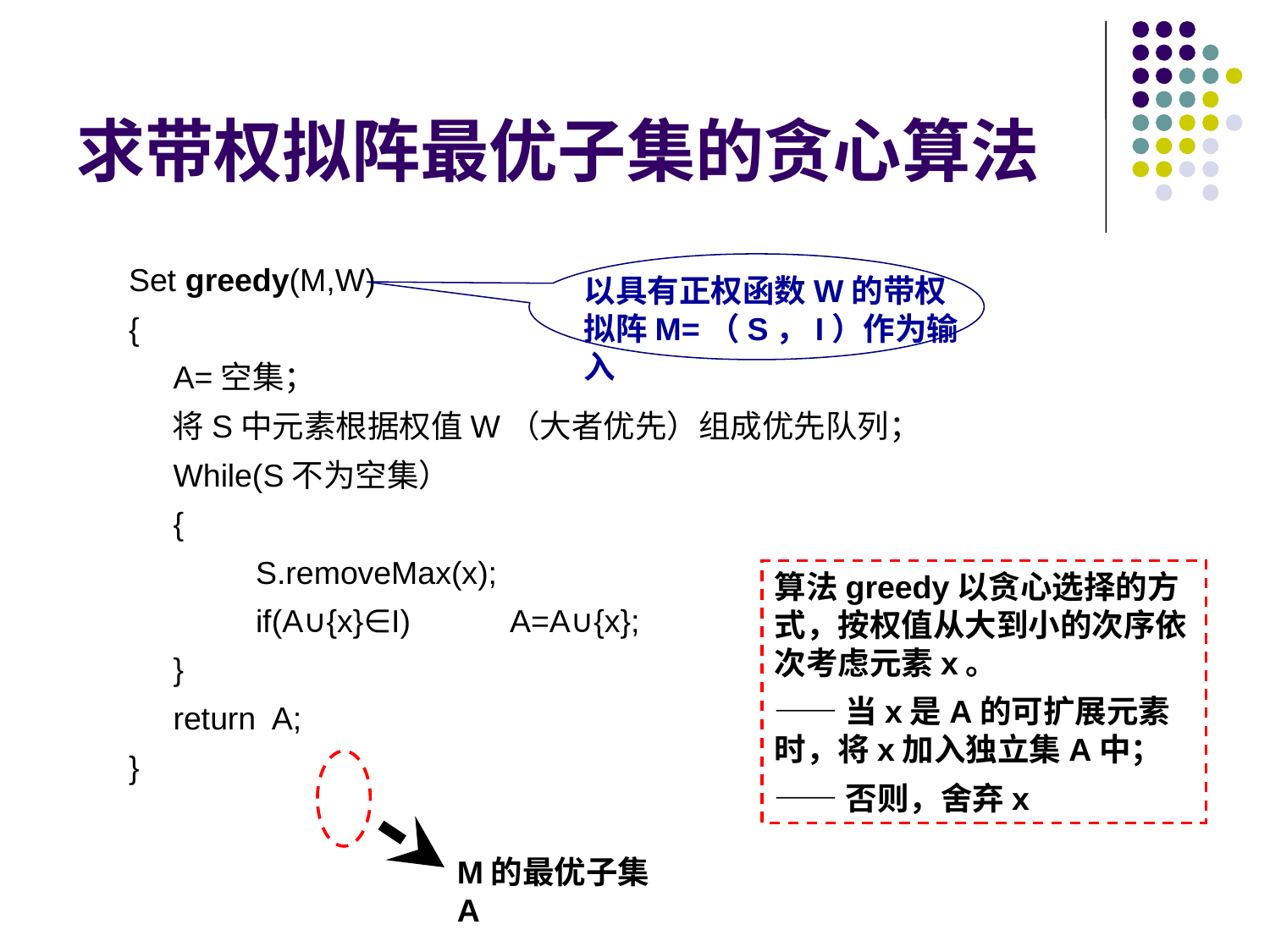

# 求带权拟阵最优子集的贪心算法
Set greedy(M,W)
{
     A=空集；
     将S中元素根据权值W（大者优先）组成优先队列；
     While(S不为空集）
     {
	S.removeMax(x);
	if(A∪{x}∈I)	A=A∪{x};
     }
     return  A;
}

以具有正权函数W的带权拟阵M=（S，I）作为输入
算法greedy以贪心选择的方式，按权值从大到小的次序依次考虑元素x。
——当x是A的可扩展元素时，将x加入独立集A中；
——否则，舍弃x

M的最优子集A